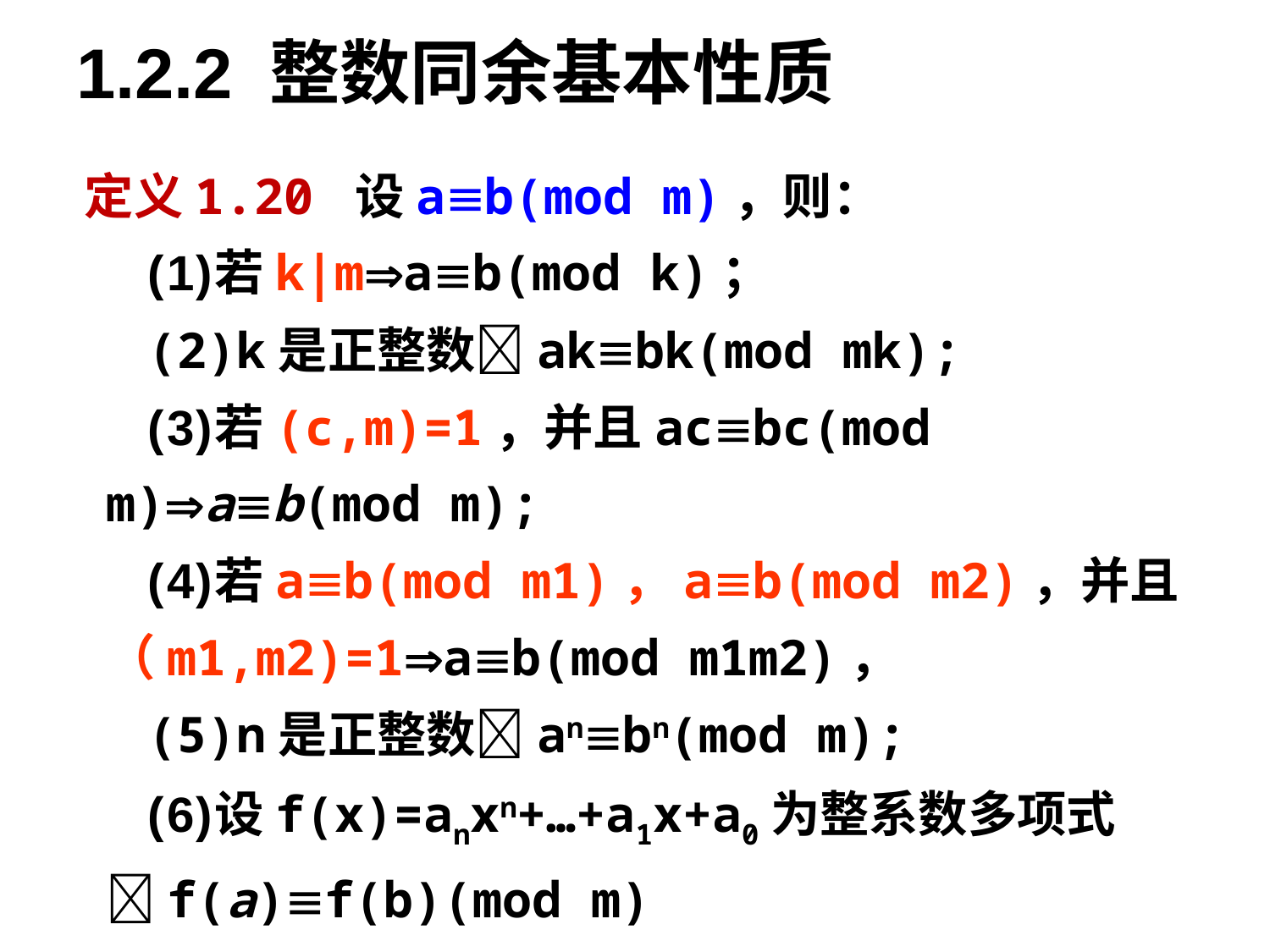

# 1.2.2 整数同余基本性质
定义1.20 设a≡b(mod m)，则：
若k|m⇒a≡b(mod k)；
k是正整数⇒ak≡bk(mod mk);
若(c,m)=1，并且ac≡bc(mod m)⇒a≡b(mod m);
若a≡b(mod m1)，a≡b(mod m2)，并且（m1,m2)=1⇒a≡b(mod m1m2)，
n是正整数⇒an≡bn(mod m);
设f(x)=anxn+…+a1x+a0为整系数多项式⇒f(a)≡f(b)(mod m)